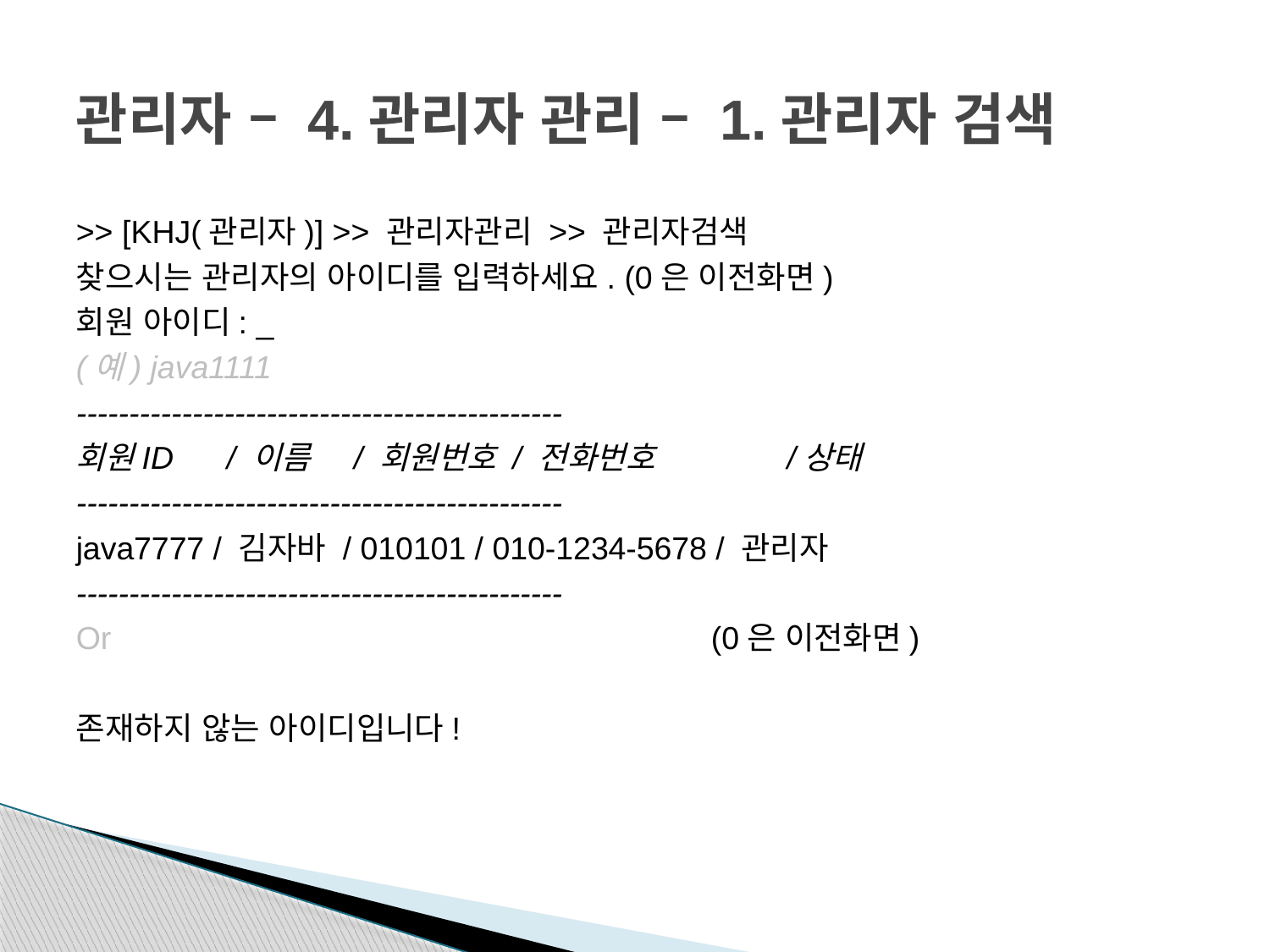

# 관리자 – 4.관리자 관리 – 1.관리자 검색
>> [KHJ(관리자)] >> 관리자관리 >> 관리자검색
찾으시는 관리자의 아이디를 입력하세요. (0은 이전화면)
회원 아이디: _
(예) java1111
----------------------------------------------
회원ID      / 이름    / 회원번호 / 전화번호              /상태
----------------------------------------------
java7777 / 김자바 / 010101 / 010-1234-5678 / 관리자
----------------------------------------------
Or					(0은 이전화면)

존재하지 않는 아이디입니다!